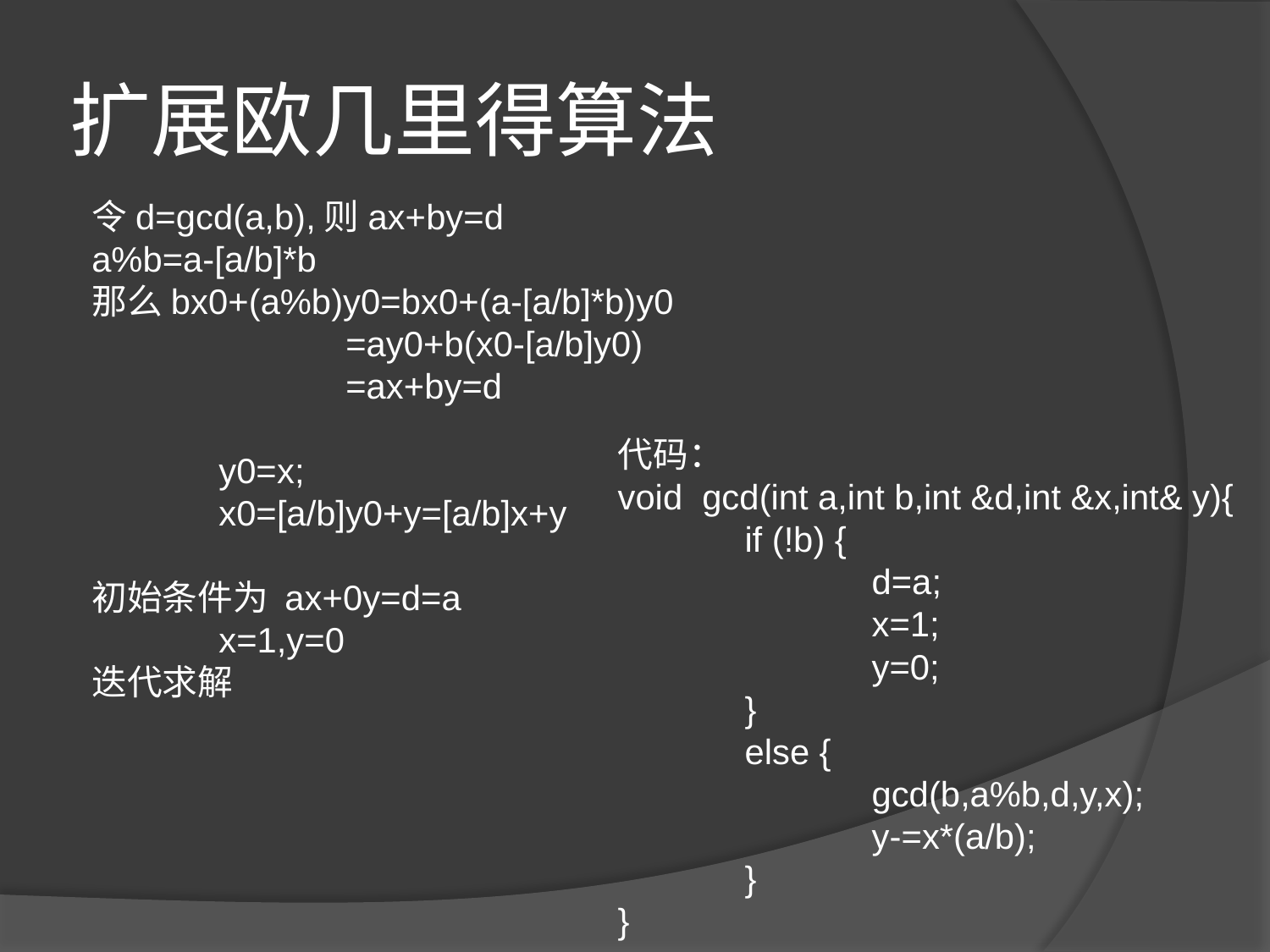

# 扩展欧几里得算法
令d=gcd(a,b),则ax+by=d
a%b=a-[a/b]*b
那么bx0+(a%b)y0=bx0+(a-[a/b]*b)y0
		=ay0+b(x0-[a/b]y0)
		=ax+by=d

	y0=x;
	x0=[a/b]y0+y=[a/b]x+y

初始条件为 ax+0y=d=a
	x=1,y=0
迭代求解
代码：
void  gcd(int a,int b,int &d,int &x,int& y){
	if (!b) {
		d=a;
		x=1;
		y=0;
	}
	else {
		gcd(b,a%b,d,y,x);
		y-=x*(a/b);
	}
}